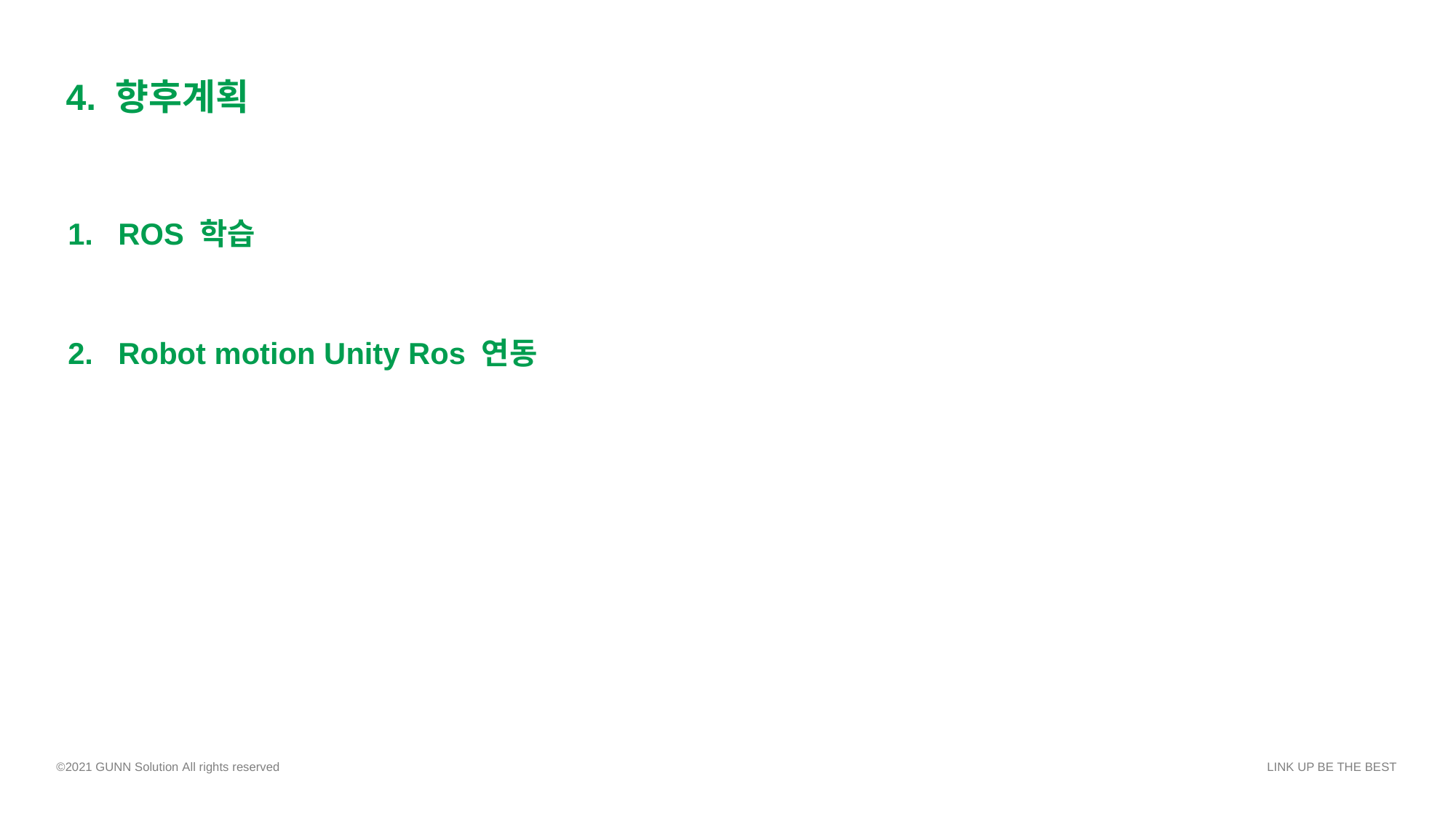

4. 향후계획
1.   ROS 학습

2.   Robot motion Unity Ros 연동